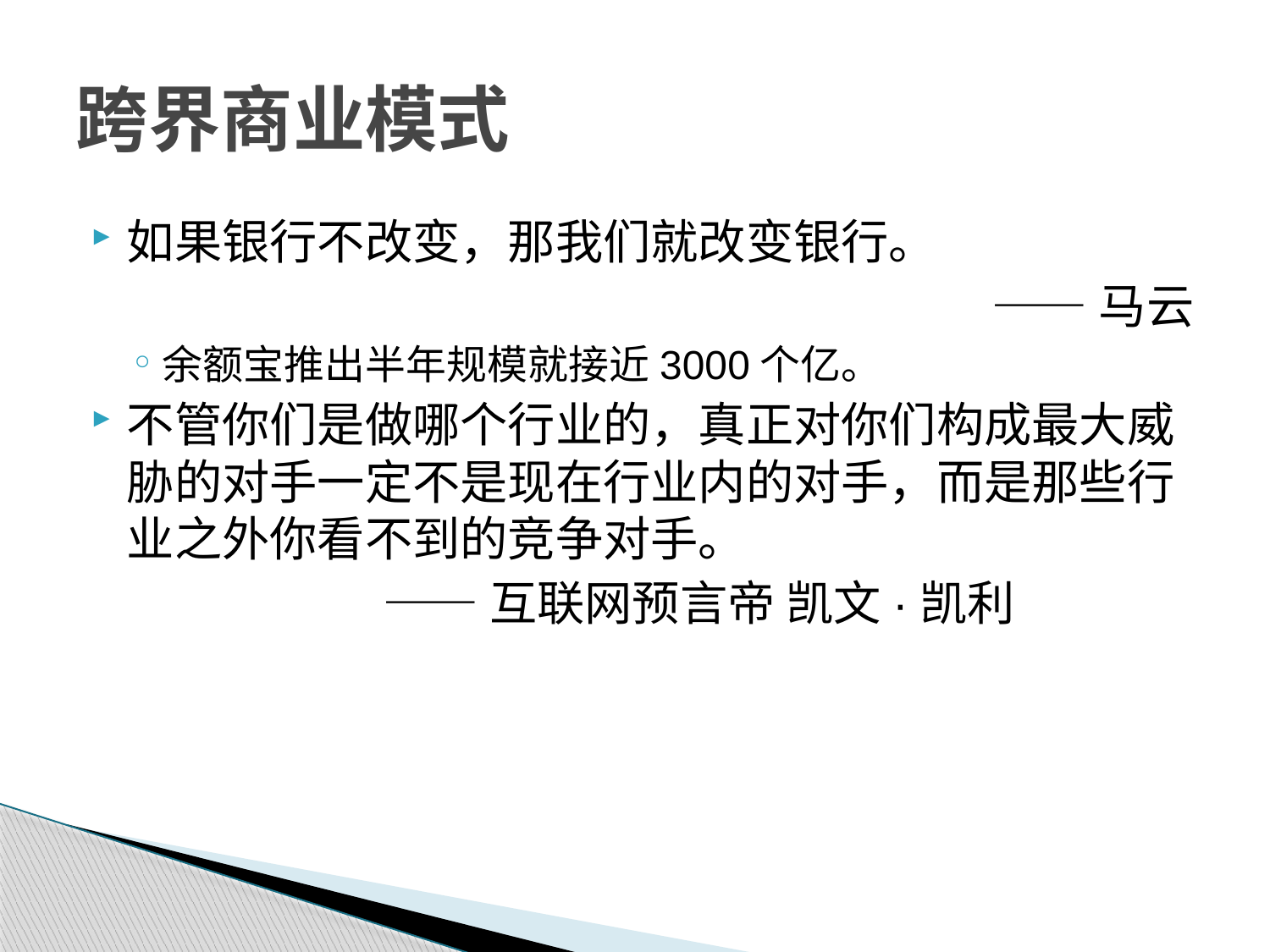

# 跨界商业模式
如果银行不改变，那我们就改变银行。
——马云
余额宝推出半年规模就接近3000个亿。
不管你们是做哪个行业的，真正对你们构成最大威胁的对手一定不是现在行业内的对手，而是那些行业之外你看不到的竞争对手。
                             ——互联网预言帝 凯文·凯利